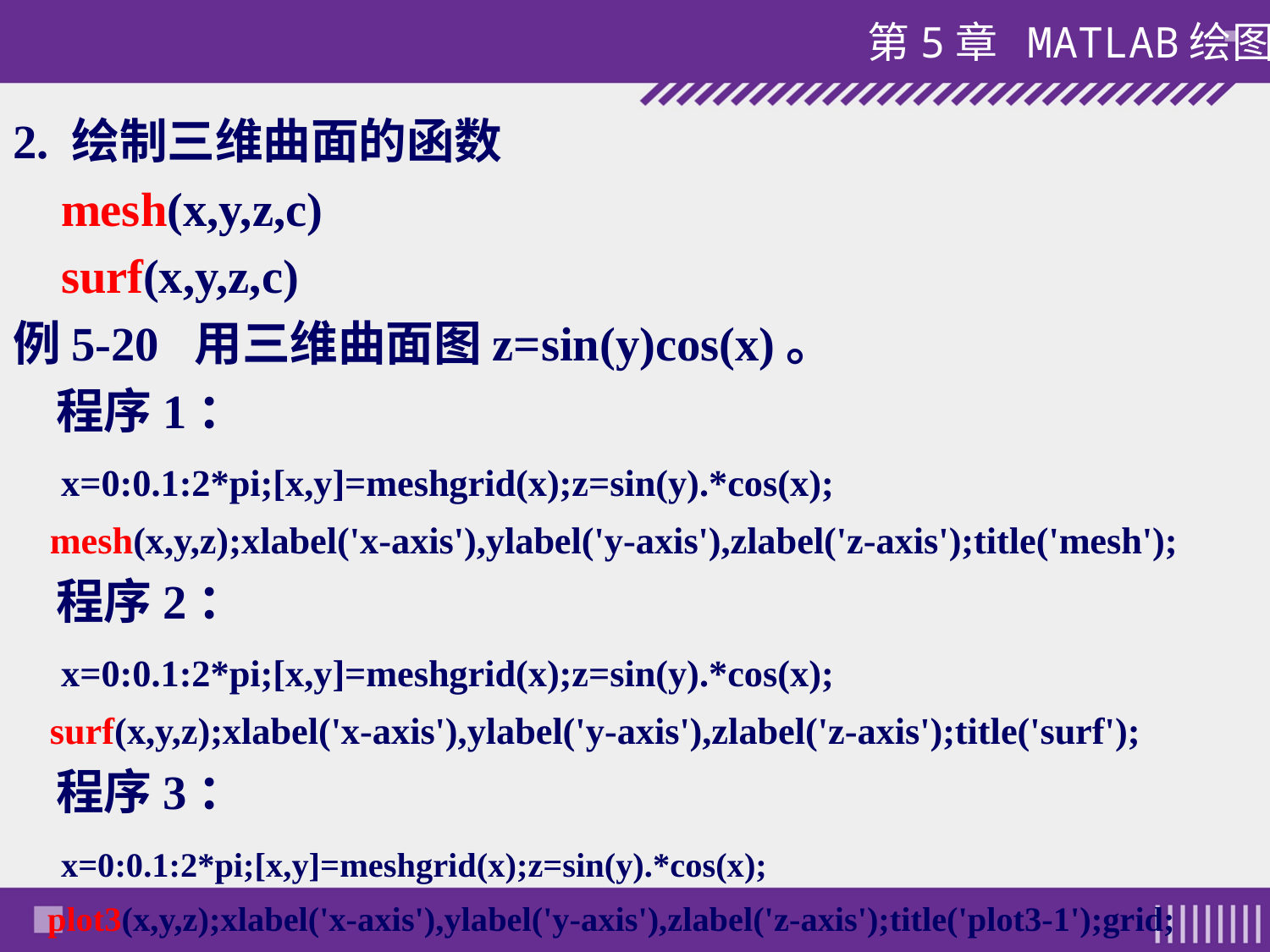

#
2. 绘制三维曲面的函数
    mesh(x,y,z,c)
    surf(x,y,z,c)
例5-20  用三维曲面图z=sin(y)cos(x)。
   程序1：
    x=0:0.1:2*pi;[x,y]=meshgrid(x);z=sin(y).*cos(x);
    mesh(x,y,z);xlabel('x-axis'),ylabel('y-axis'),zlabel('z-axis');title('mesh');
   程序2：
    x=0:0.1:2*pi;[x,y]=meshgrid(x);z=sin(y).*cos(x);
    surf(x,y,z);xlabel('x-axis'),ylabel('y-axis'),zlabel('z-axis');title('surf');
   程序3：
    x=0:0.1:2*pi;[x,y]=meshgrid(x);z=sin(y).*cos(x);
    plot3(x,y,z);xlabel('x-axis'),ylabel('y-axis'),zlabel('z-axis');title('plot3-1');grid;